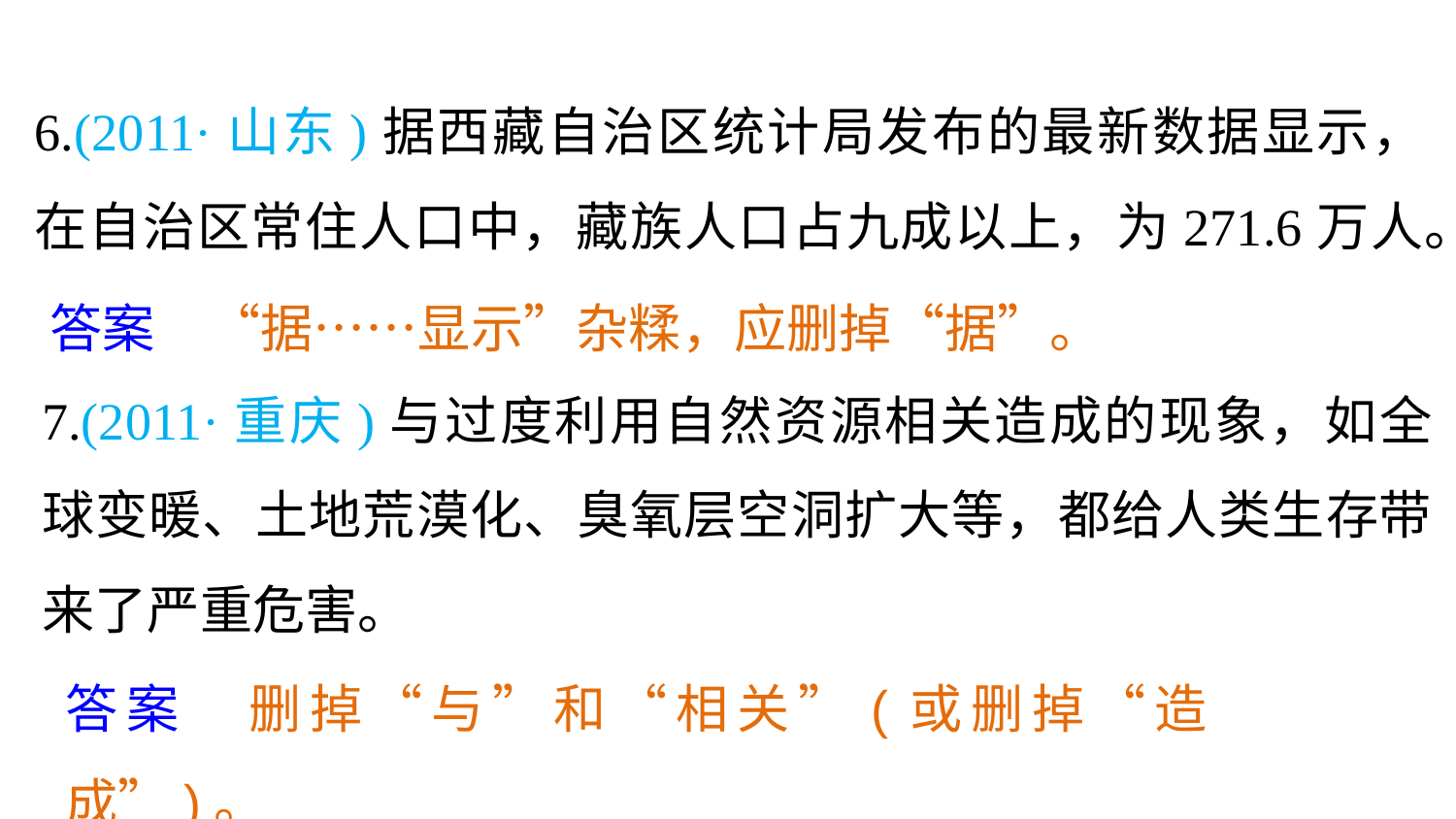

6.(2011·山东)据西藏自治区统计局发布的最新数据显示，在自治区常住人口中，藏族人口占九成以上，为271.6万人。
答案　“据……显示”杂糅，应删掉“据”。
7.(2011·重庆)与过度利用自然资源相关造成的现象，如全球变暖、土地荒漠化、臭氧层空洞扩大等，都给人类生存带来了严重危害。
答案　删掉“与”和“相关”(或删掉“造成”)。